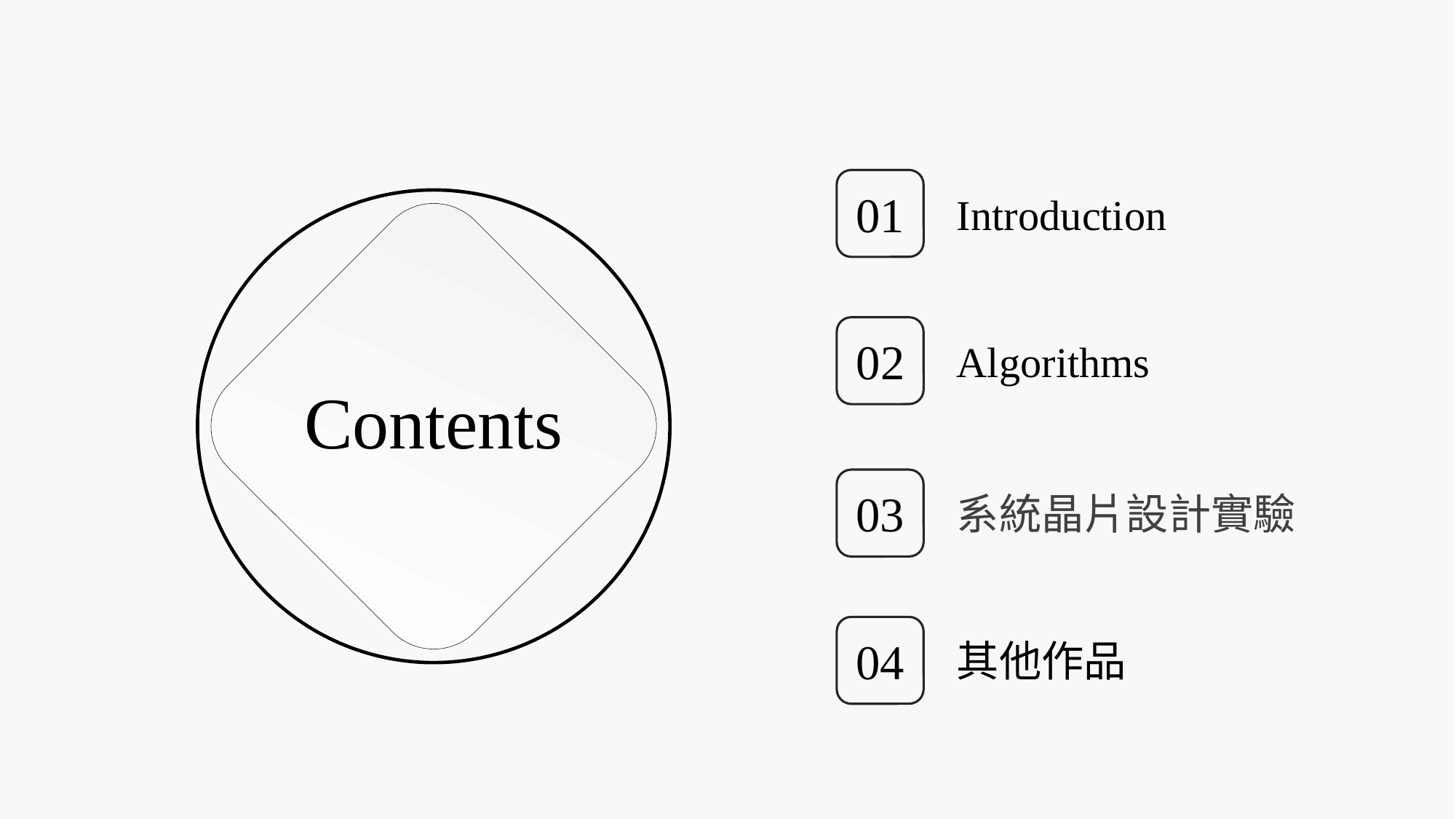

01
Introduction

02
Algorithms
Contents

03
系統晶片設計實驗

04
其他作品